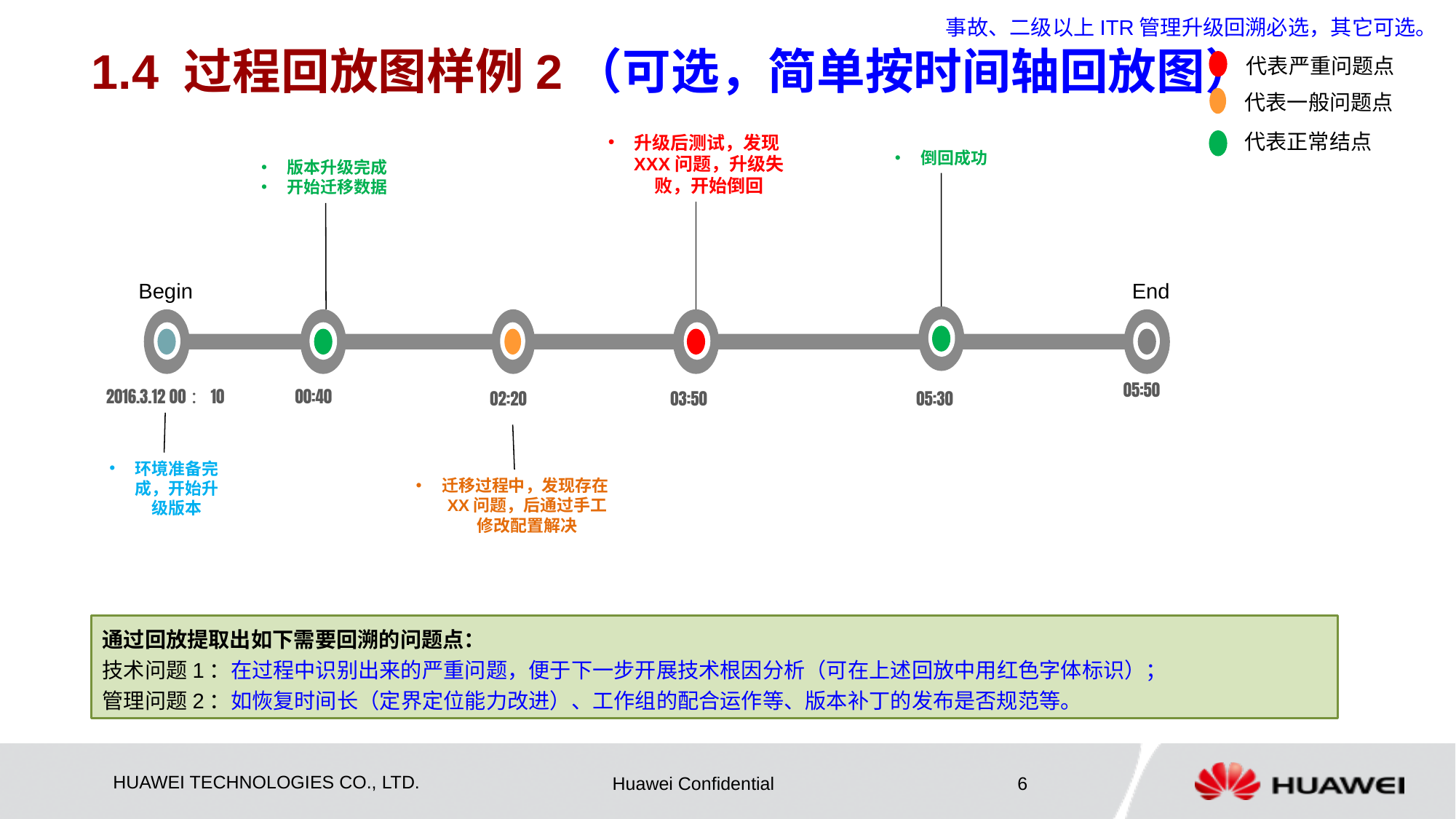

事故、二级以上ITR管理升级回溯必选，其它可选。
# 1.4 过程回放图样例2（可选，简单按时间轴回放图）
代表严重问题点

代表一般问题点

代表正常结点

升级后测试，发现XXX问题，升级失败，开始倒回
倒回成功
版本升级完成
开始迁移数据
Begin

2016.3.12 00：10
End

05:30

00:40

02:20

03:50

05:50
环境准备完成，开始升级版本
迁移过程中，发现存在XX问题，后通过手工修改配置解决
通过回放提取出如下需要回溯的问题点：
技术问题1：在过程中识别出来的严重问题，便于下一步开展技术根因分析（可在上述回放中用红色字体标识）；
管理问题2：如恢复时间长（定界定位能力改进）、工作组的配合运作等、版本补丁的发布是否规范等。